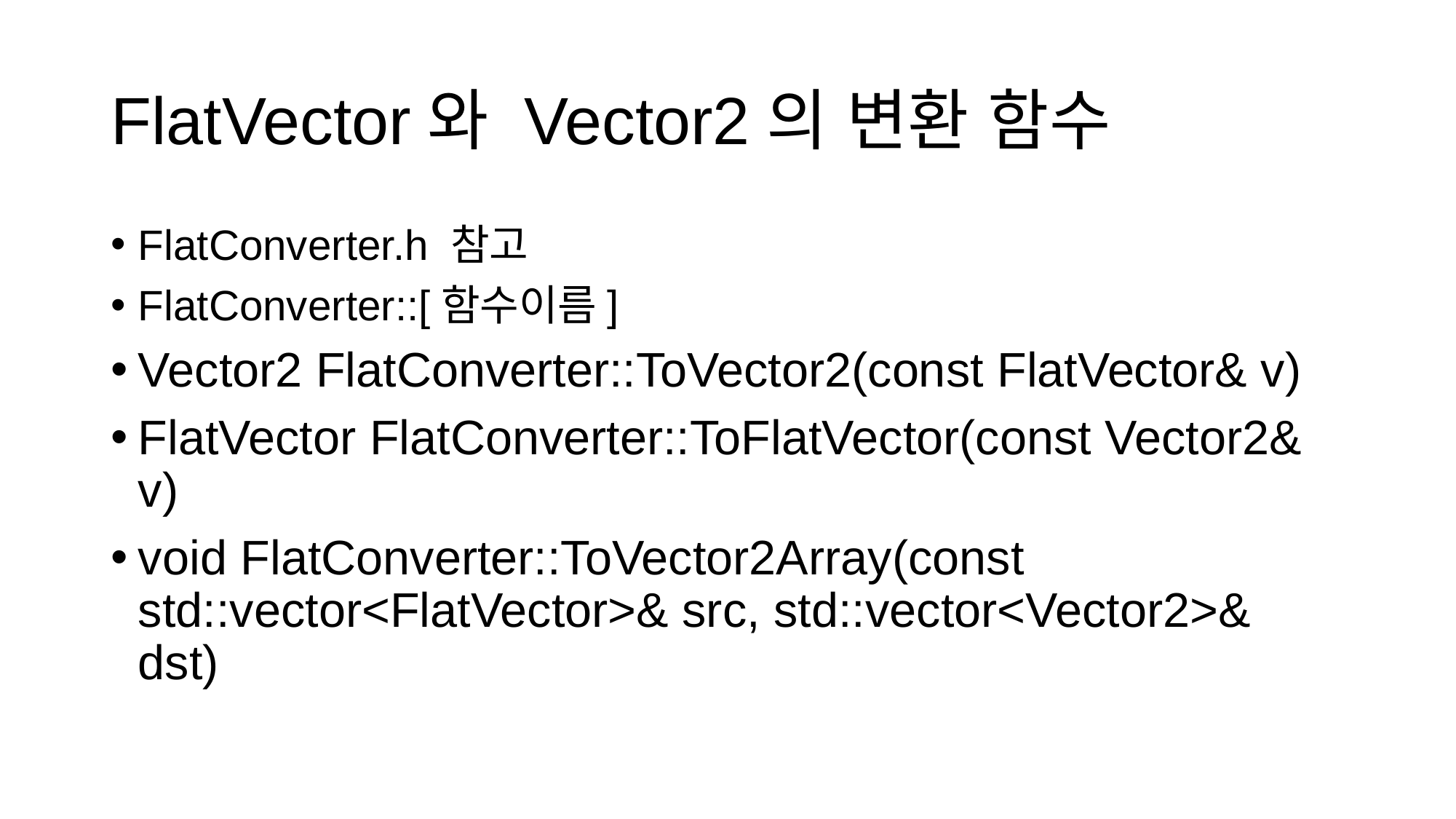

# FlatVector와 Vector2의 변환 함수
FlatConverter.h 참고
FlatConverter::[함수이름]
Vector2 FlatConverter::ToVector2(const FlatVector& v)
FlatVector FlatConverter::ToFlatVector(const Vector2& v)
void FlatConverter::ToVector2Array(const std::vector<FlatVector>& src, std::vector<Vector2>& dst)